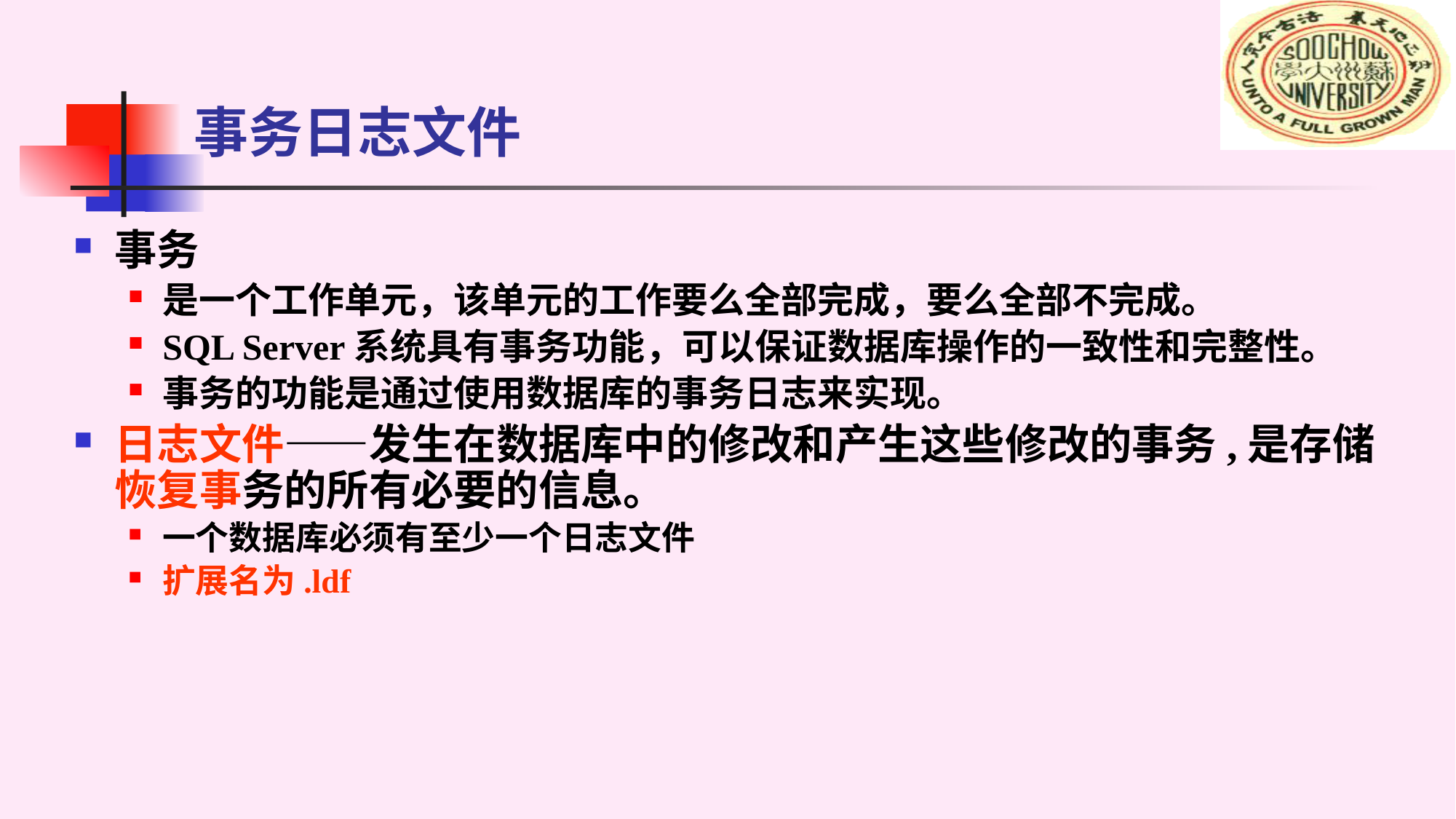

# 事务日志文件
事务
是一个工作单元，该单元的工作要么全部完成，要么全部不完成。
SQL Server系统具有事务功能，可以保证数据库操作的一致性和完整性。
事务的功能是通过使用数据库的事务日志来实现。
日志文件——发生在数据库中的修改和产生这些修改的事务,是存储恢复事务的所有必要的信息。
一个数据库必须有至少一个日志文件
扩展名为.ldf